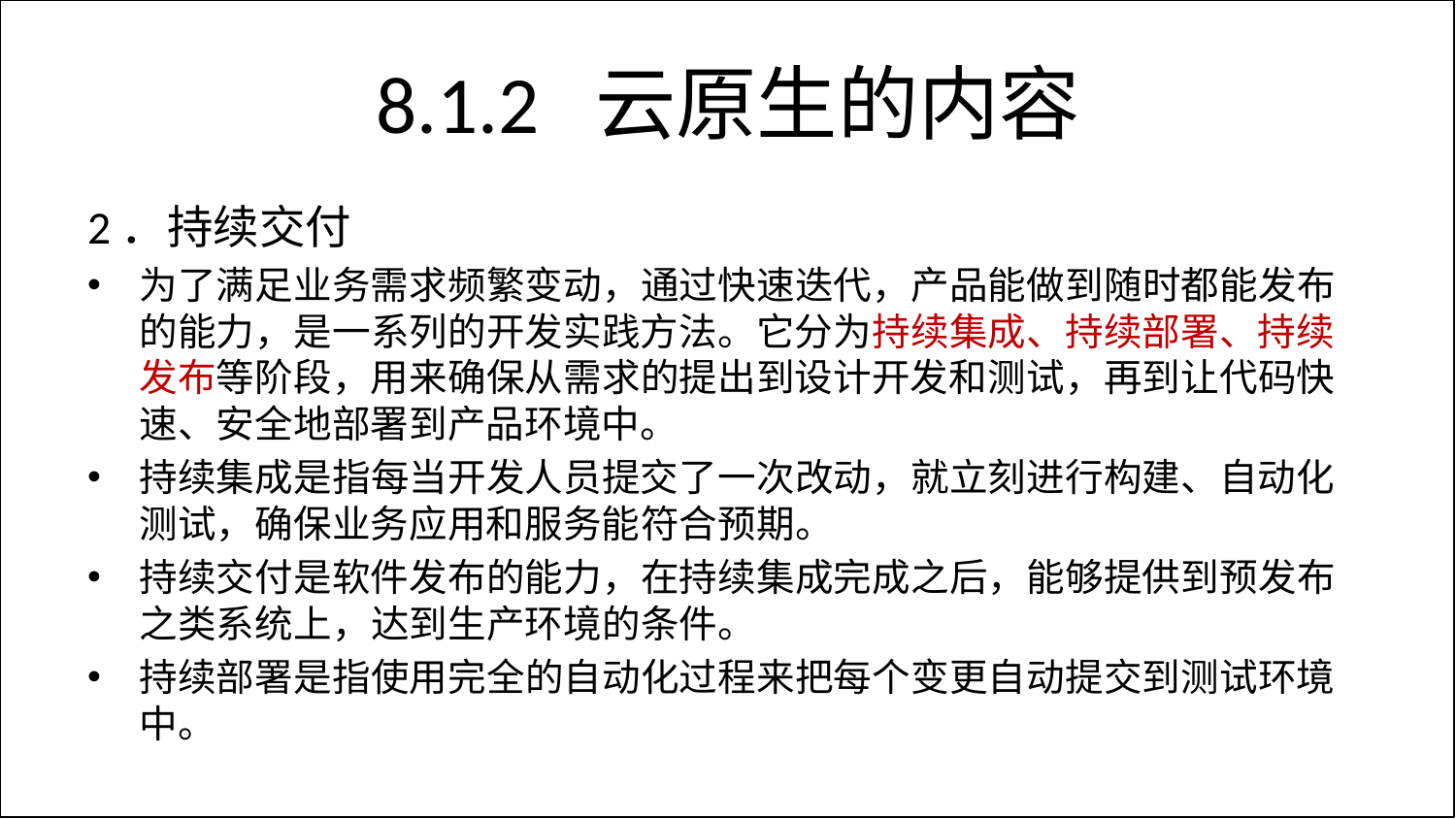

# 8.1.2  云原生的内容
2．持续交付
为了满足业务需求频繁变动，通过快速迭代，产品能做到随时都能发布的能力，是一系列的开发实践方法。它分为持续集成、持续部署、持续发布等阶段，用来确保从需求的提出到设计开发和测试，再到让代码快速、安全地部署到产品环境中。
持续集成是指每当开发人员提交了一次改动，就立刻进行构建、自动化测试，确保业务应用和服务能符合预期。
持续交付是软件发布的能力，在持续集成完成之后，能够提供到预发布之类系统上，达到生产环境的条件。
持续部署是指使用完全的自动化过程来把每个变更自动提交到测试环境中。